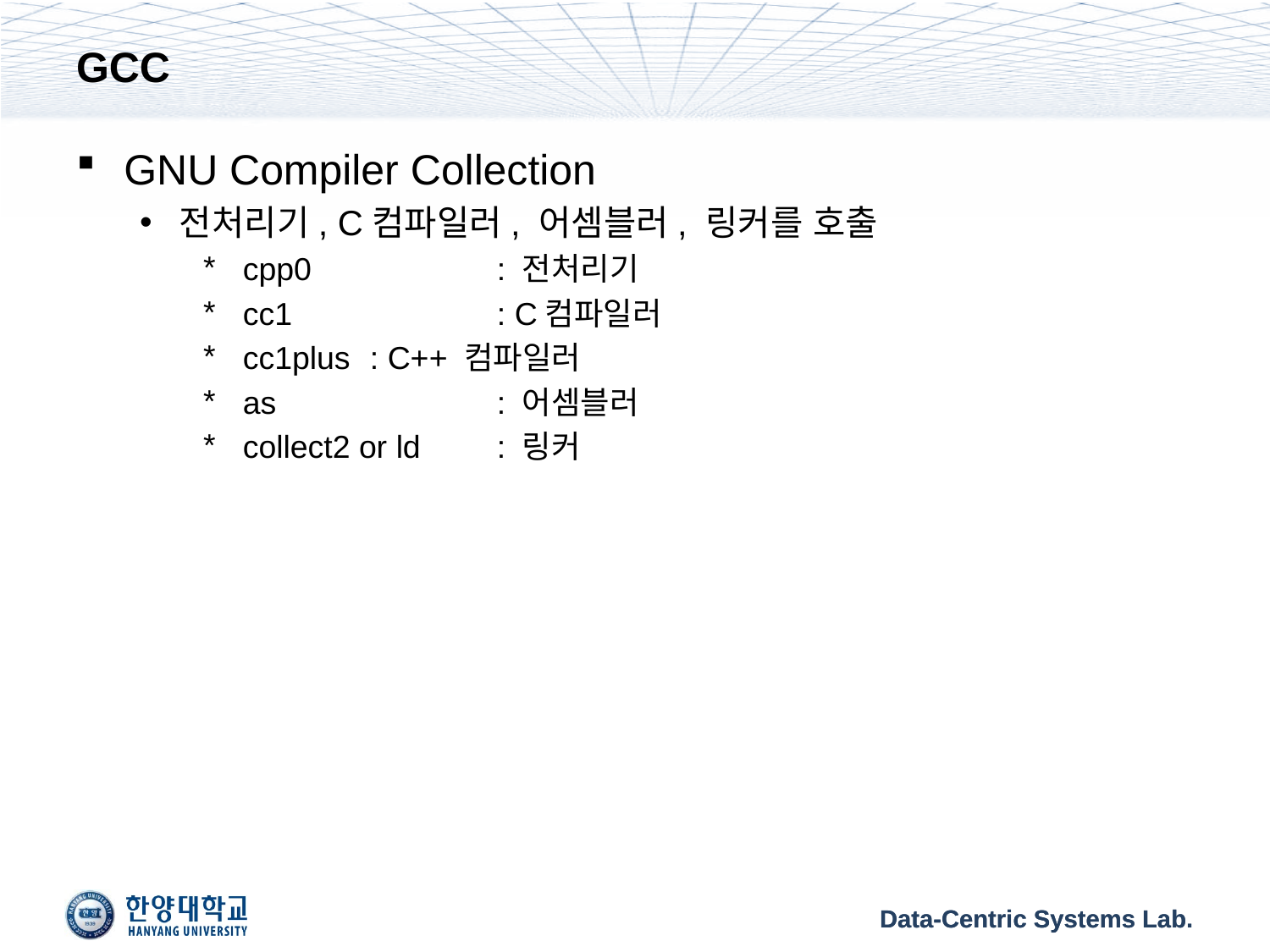

# GCC
GNU Compiler Collection
전처리기, C컴파일러, 어셈블러, 링커를 호출
cpp0 		: 전처리기
cc1 		: C컴파일러
cc1plus 	: C++ 컴파일러
as 		: 어셈블러
collect2 or ld 	: 링커